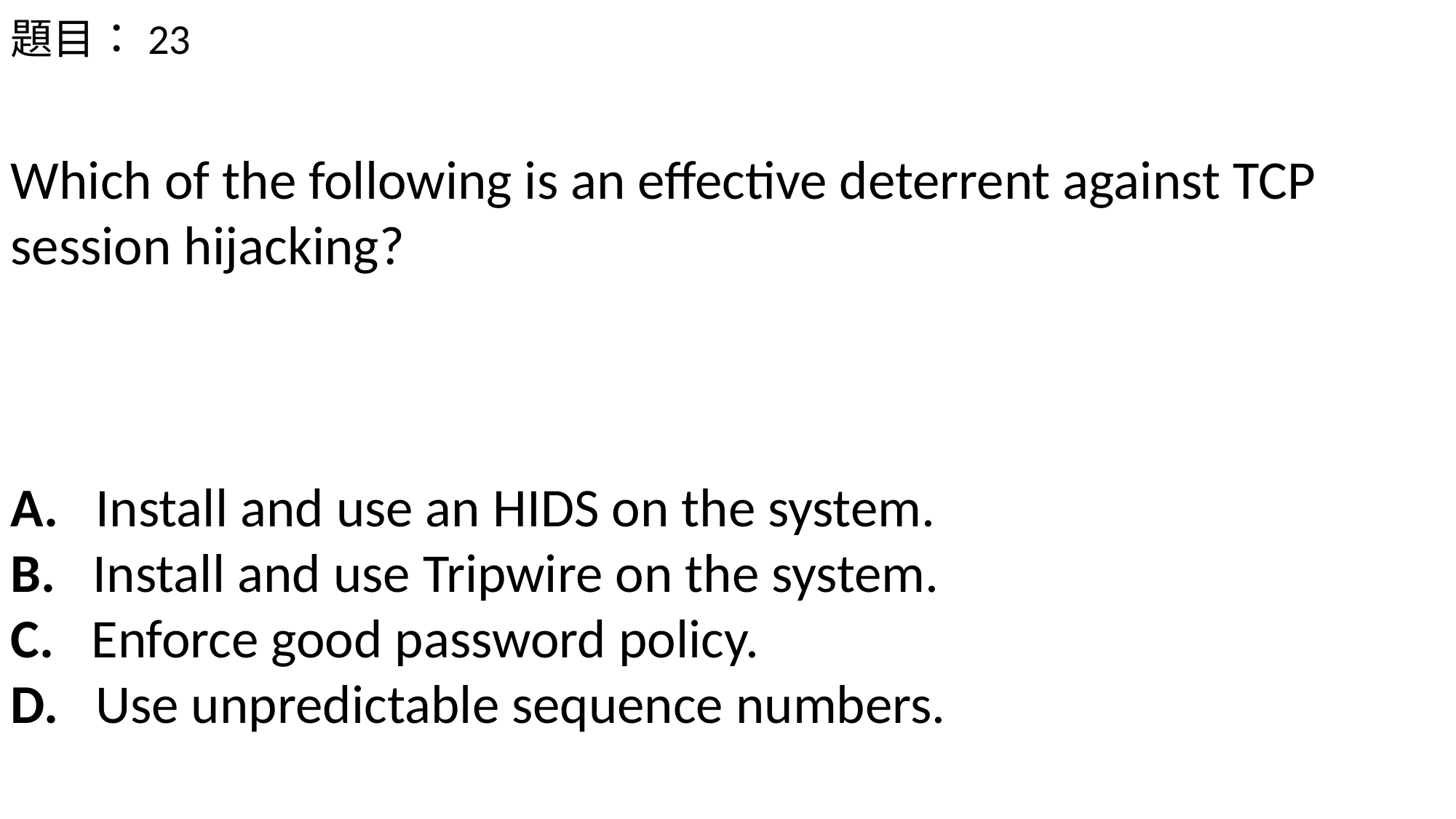

題目：23

Which of the following is an effective deterrent against TCP session hijacking?

A.   Install and use an HIDS on the system.
B.   Install and use Tripwire on the system.
C.   Enforce good password policy.
D.   Use unpredictable sequence numbers.